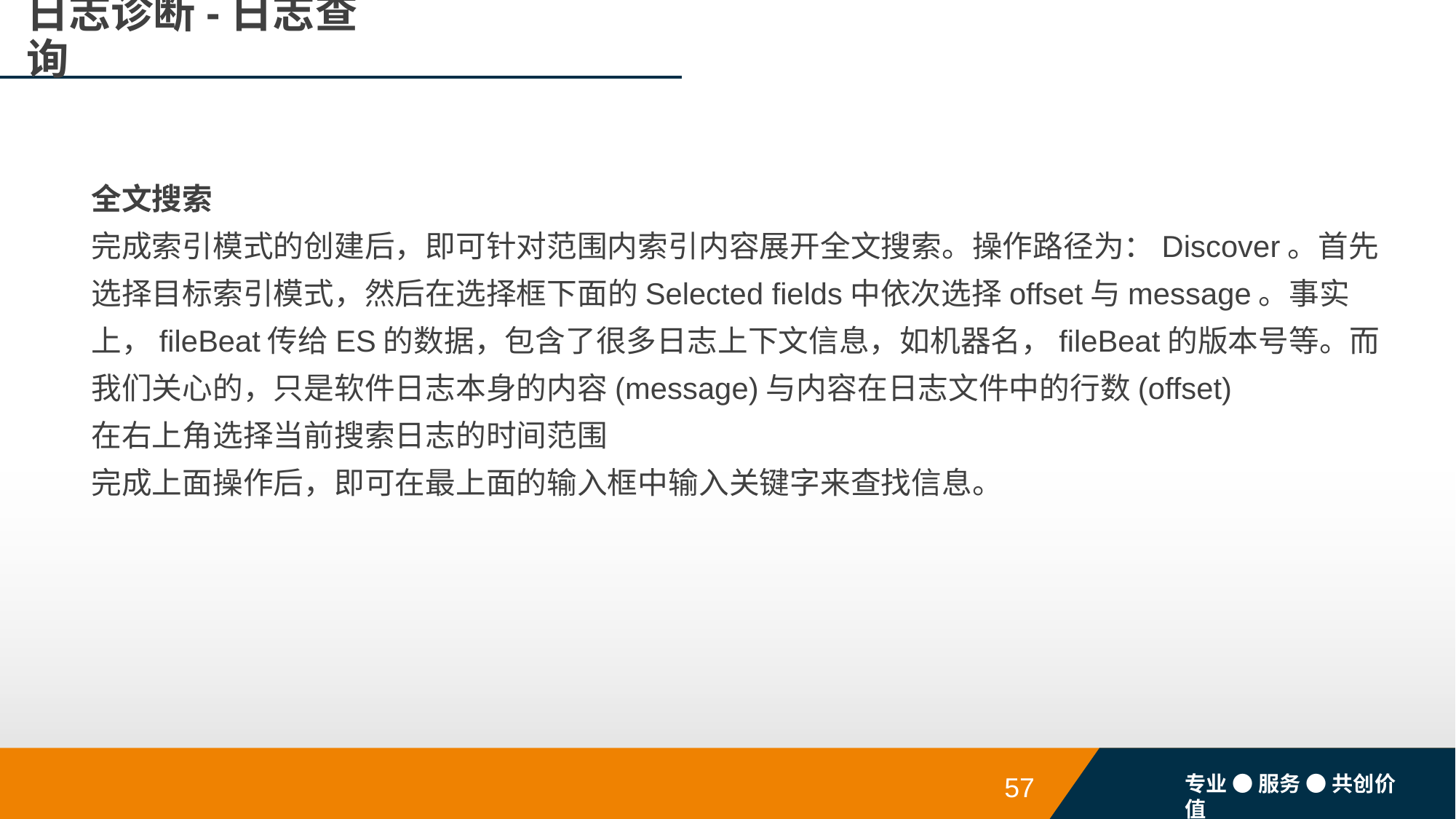

# 日志诊断-日志查询
全文搜索
完成索引模式的创建后，即可针对范围内索引内容展开全文搜索。操作路径为：Discover。首先选择目标索引模式，然后在选择框下面的Selected fields中依次选择offset与message。事实上，fileBeat传给ES的数据，包含了很多日志上下文信息，如机器名，fileBeat的版本号等。而我们关心的，只是软件日志本身的内容(message)与内容在日志文件中的行数(offset)
在右上角选择当前搜索日志的时间范围
完成上面操作后，即可在最上面的输入框中输入关键字来查找信息。